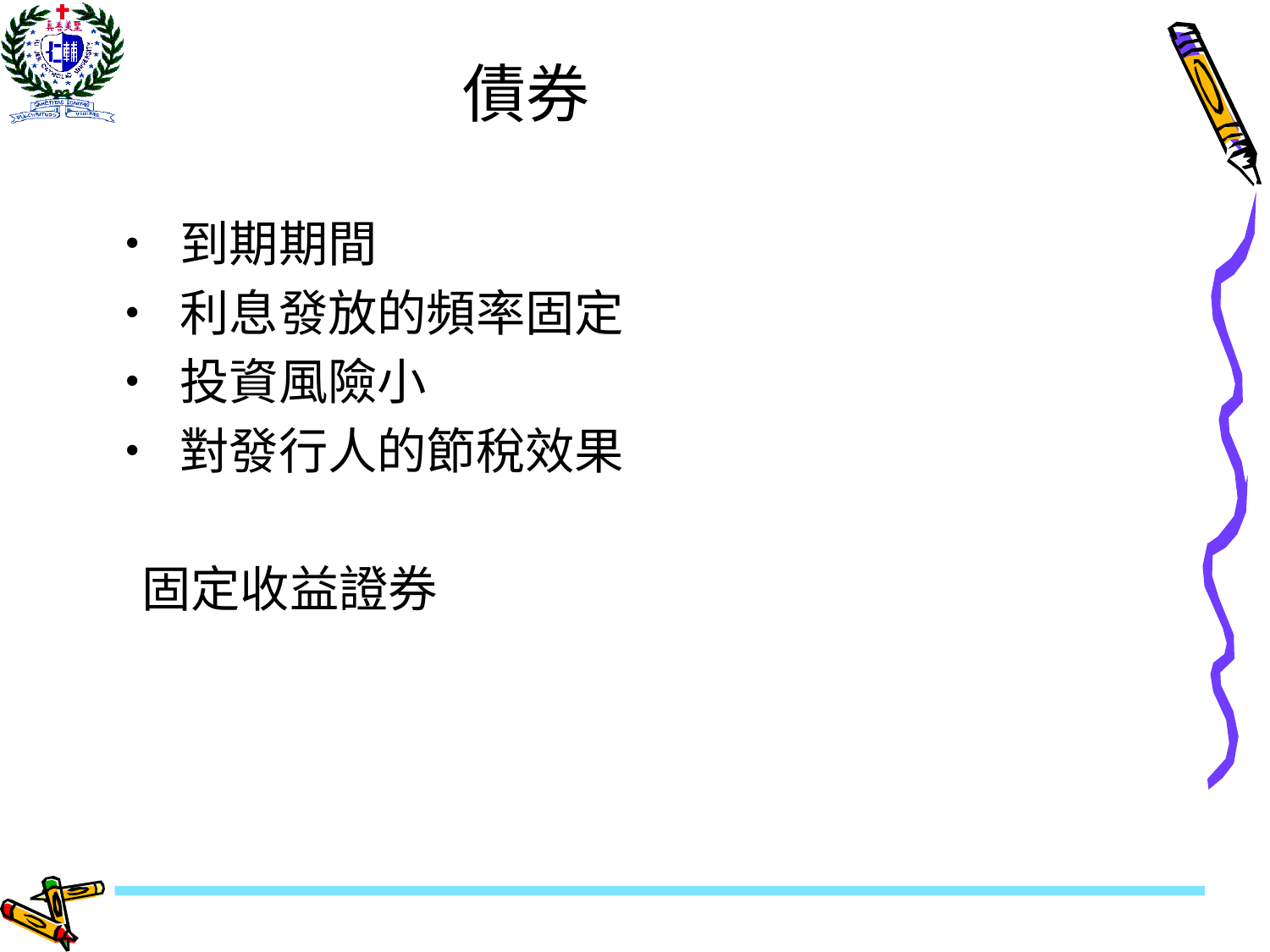

# 債券
• 到期期間
• 利息發放的頻率固定
• 投資風險小
• 對發行人的節稅效果

  固定收益證券